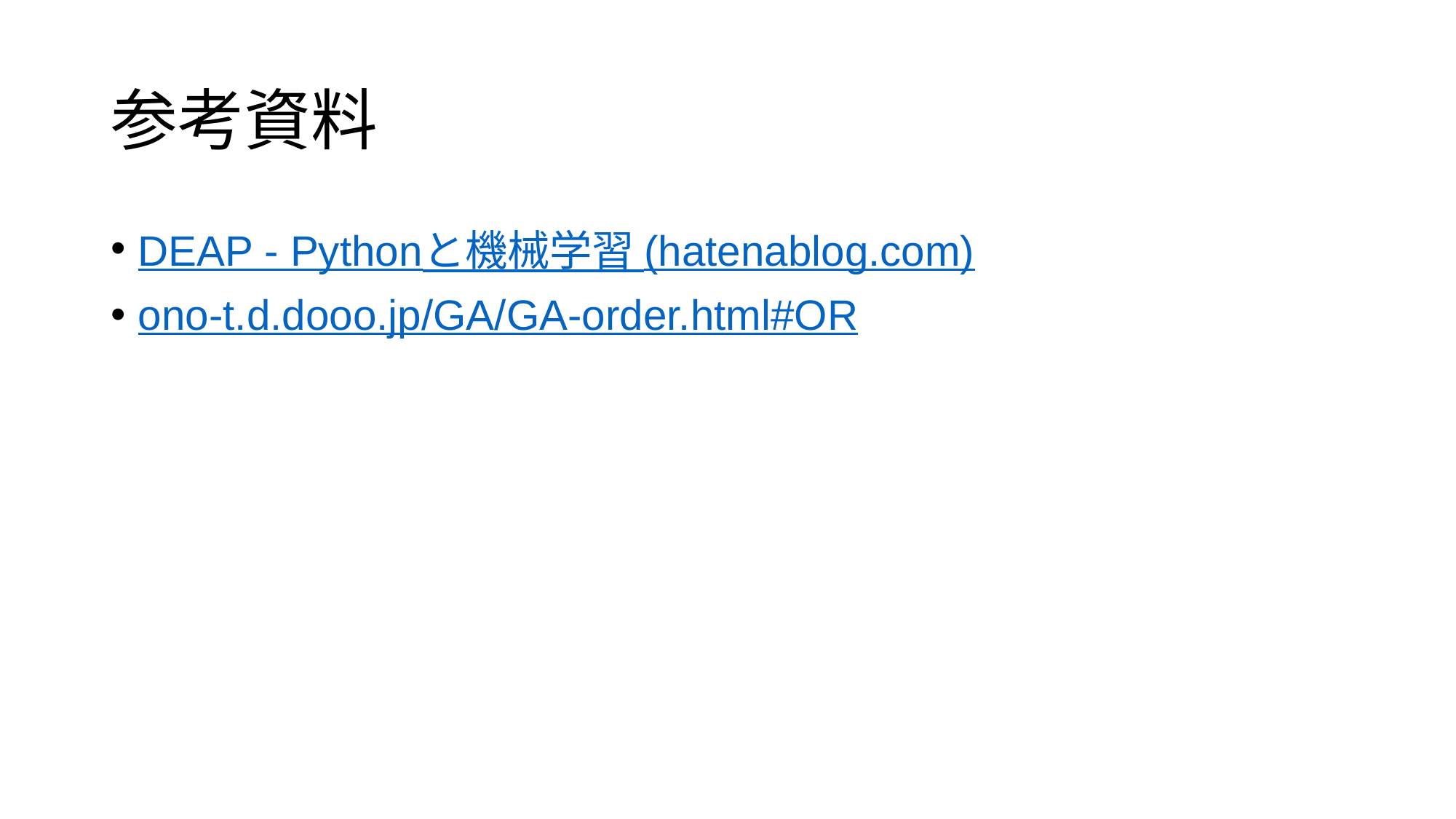

# 参考資料
DEAP - Pythonと機械学習 (hatenablog.com)
ono-t.d.dooo.jp/GA/GA-order.html#OR